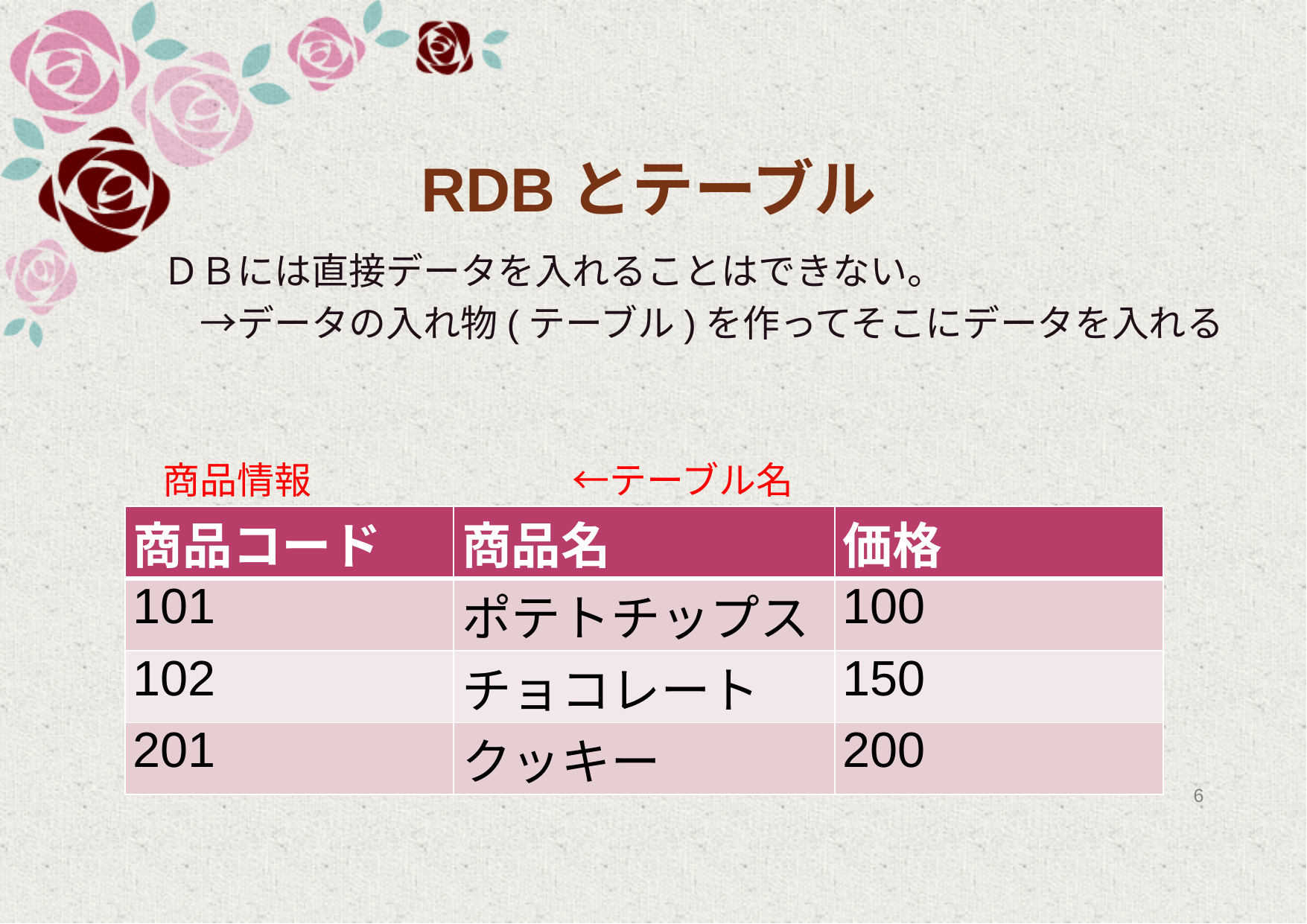

# RDBとテーブル
ＤＢには直接データを入れることはできない。
　→データの入れ物(テーブル)を作ってそこにデータを入れる

商品情報　　　　　　　←テーブル名

| 商品コード | 商品名 | 価格 |
| --- | --- | --- |
| 101 | ポテトチップス | 100 |
| 102 | チョコレート | 150 |
| 201 | クッキー | 200 |
6